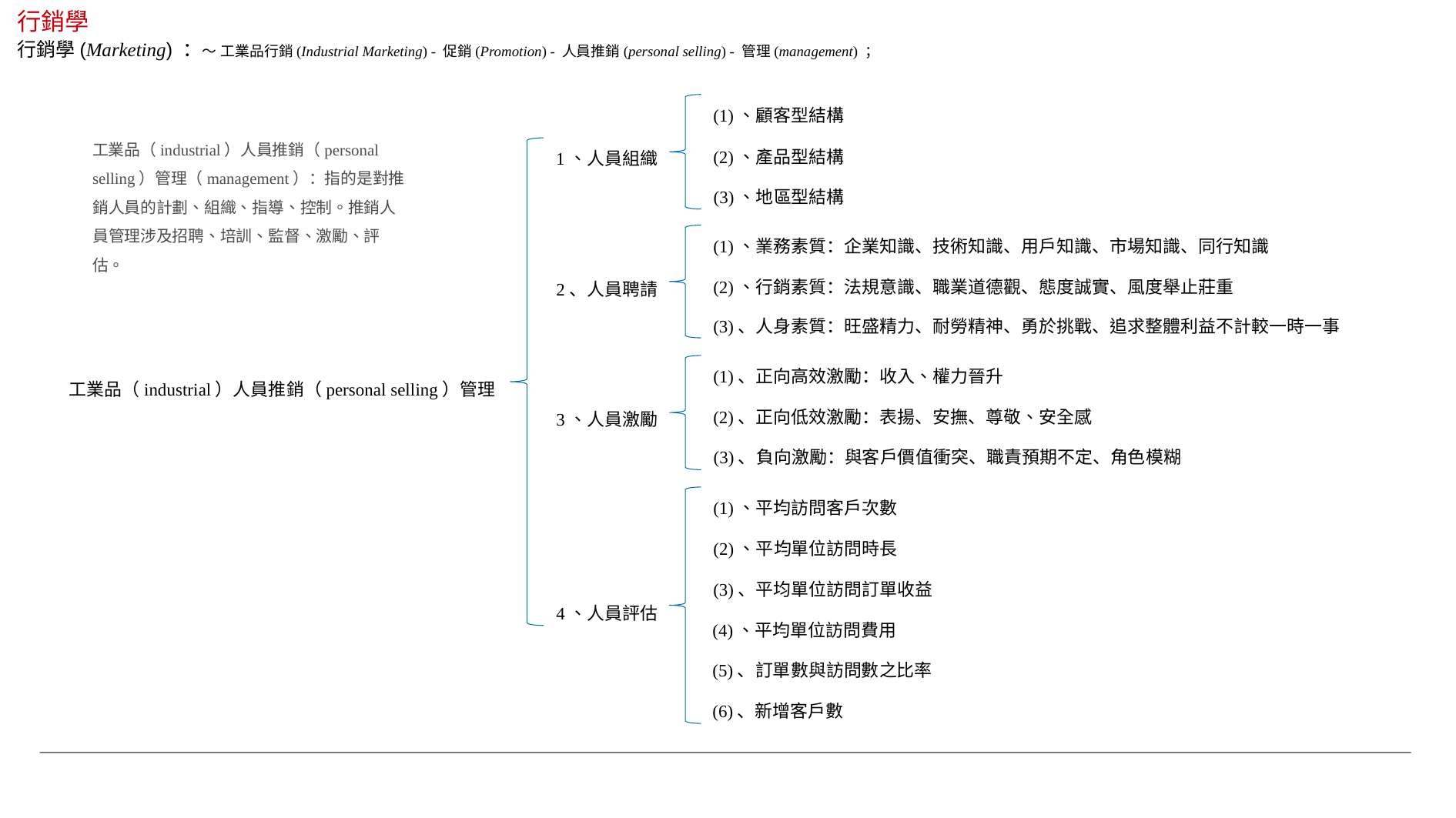

行銷學
行銷學(Marketing) ：～ 工業品行銷(Industrial Marketing) - 促銷(Promotion) - 人員推銷(personal selling) - 管理(management) ；
(1)、顧客型結構

工業品（industrial）人員推銷（personal selling）管理（management）：指的是對推銷人員的計劃、組織、指導、控制。推銷人員管理涉及招聘、培訓、監督、激勵、評估。
(2)、產品型結構
1、人員組織

(3)、地區型結構
(1)、業務素質：企業知識、技術知識、用戶知識、市場知識、同行知識

(2)、行銷素質：法規意識、職業道德觀、態度誠實、風度舉止莊重
2、人員聘請
(3)、人身素質：旺盛精力、耐勞精神、勇於挑戰、追求整體利益不計較一時一事
(1)、正向高效激勵：收入、權力晉升

工業品（industrial）人員推銷（personal selling）管理
(2)、正向低效激勵：表揚、安撫、尊敬、安全感
3、人員激勵
(3)、負向激勵：與客戶價值衝突、職責預期不定、角色模糊
(1)、平均訪問客戶次數

(2)、平均單位訪問時長
(3)、平均單位訪問訂單收益
4、人員評估
(4)、平均單位訪問費用
(5)、訂單數與訪問數之比率
(6)、新增客戶數